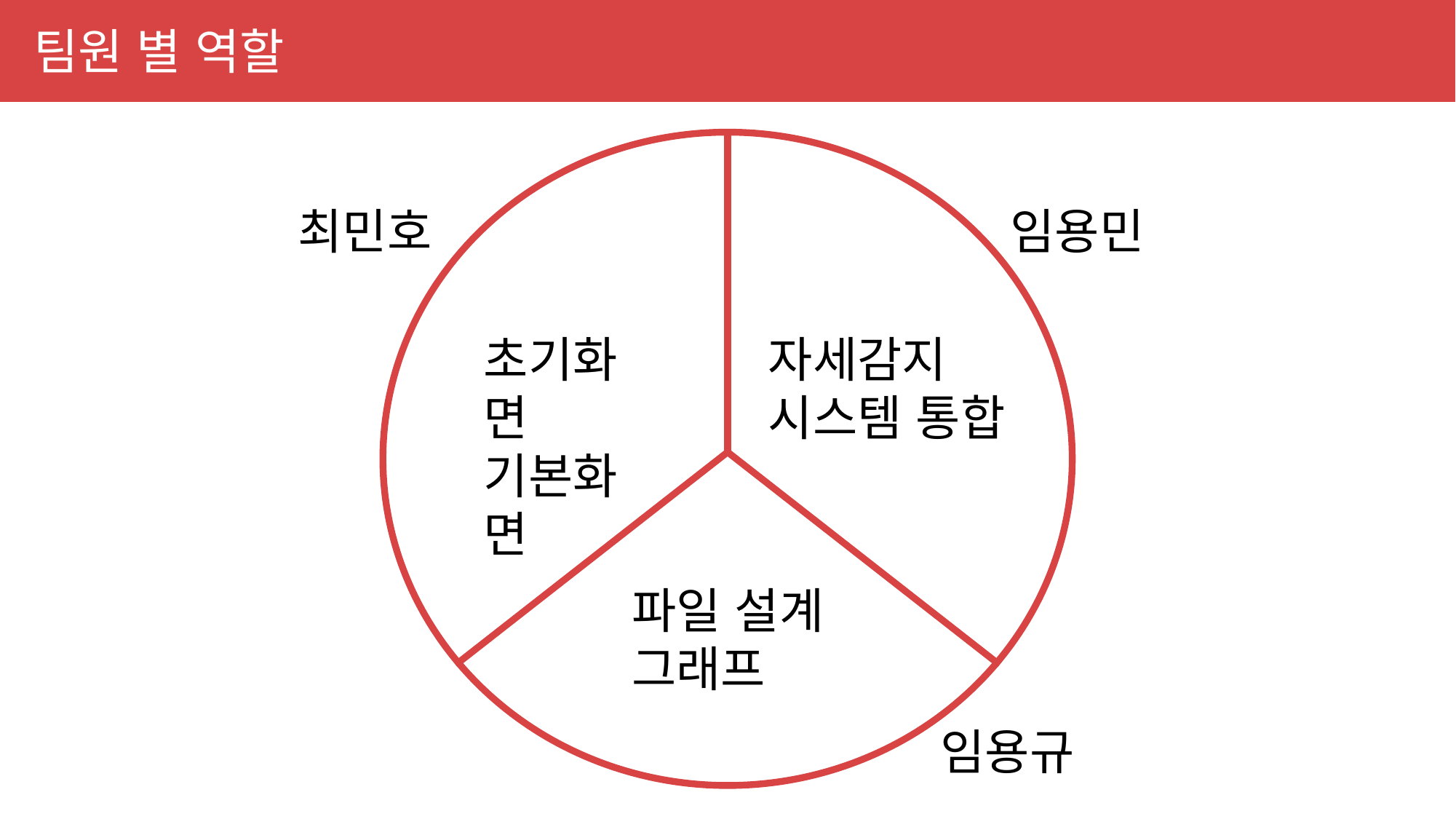

팀원 별 역할

임용민
최민호
초기화면
기본화면
자세감지
시스템 통합
파일 설계
그래프
임용규